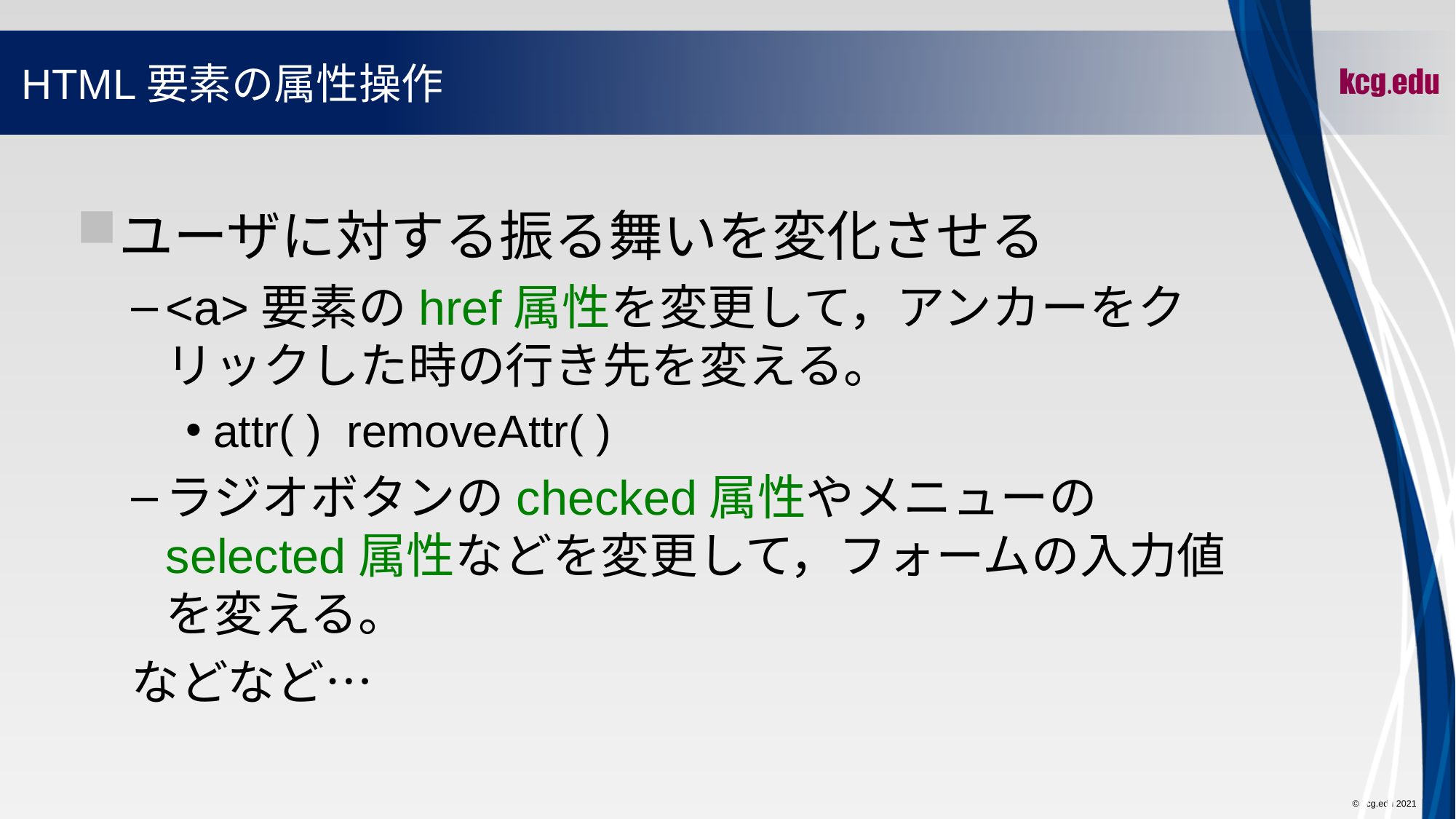

# HTML要素の属性操作
ユーザに対する振る舞いを変化させる
<a>要素のhref属性を変更して，アンカーをクリックした時の行き先を変える。
attr( )  removeAttr( )
ラジオボタンのchecked属性やメニューのselected属性などを変更して，フォームの入力値を変える。
などなど…